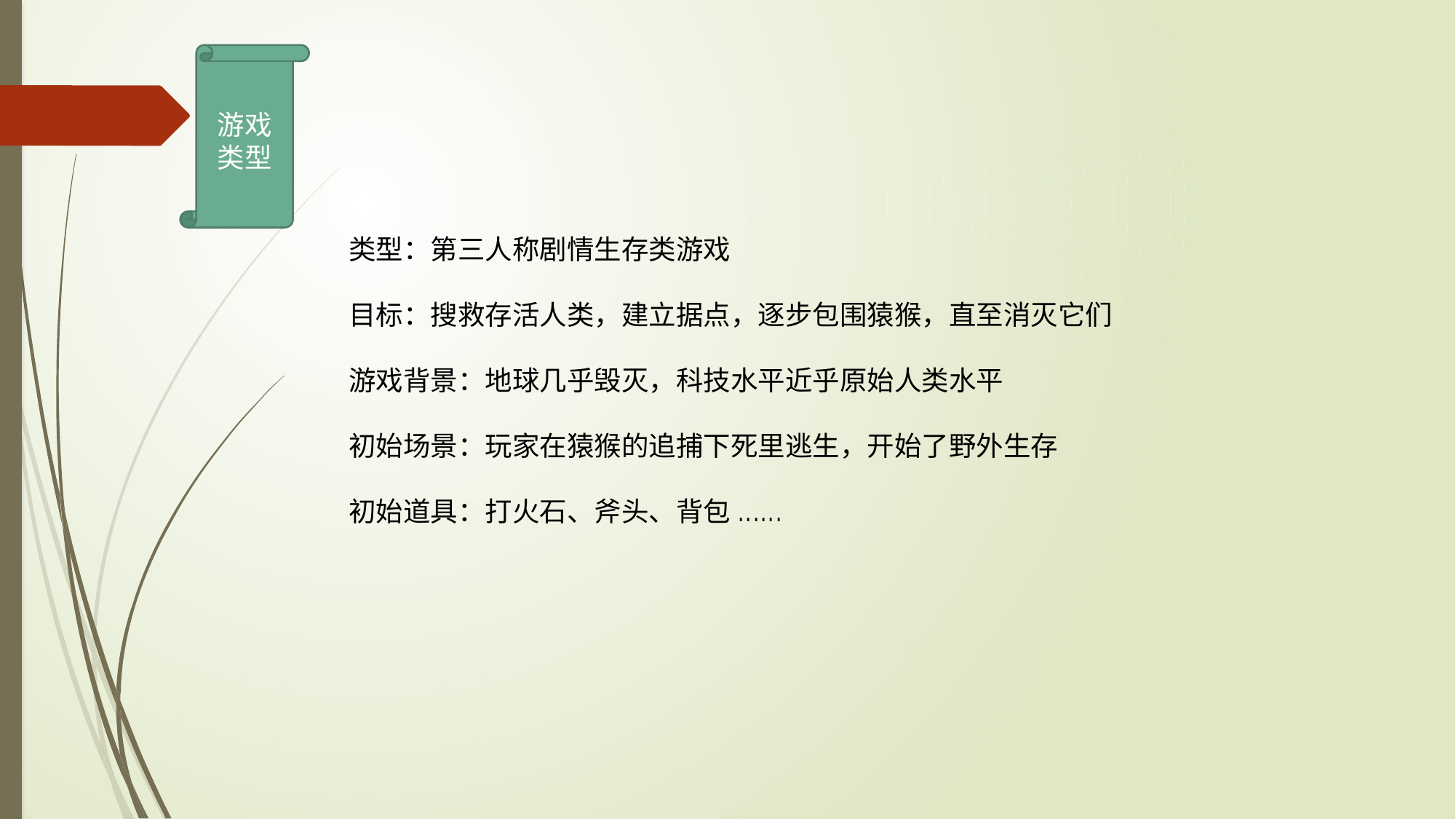

游戏类型
类型：第三人称剧情生存类游戏

目标：搜救存活人类，建立据点，逐步包围猿猴，直至消灭它们

游戏背景：地球几乎毁灭，科技水平近乎原始人类水平

初始场景：玩家在猿猴的追捕下死里逃生，开始了野外生存

初始道具：打火石、斧头、背包......